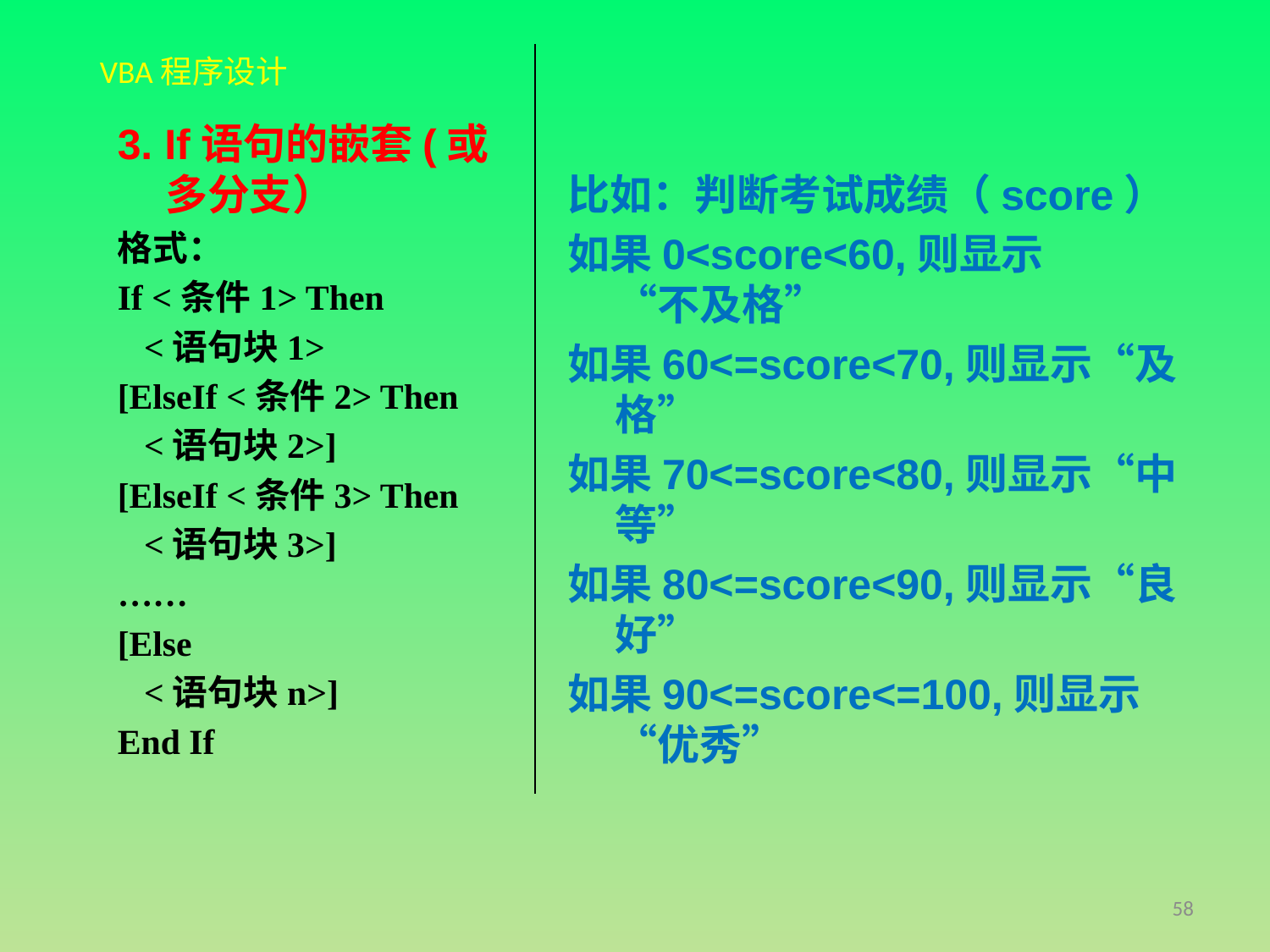

3. If语句的嵌套(或多分支）
格式：
If <条件1> Then
   <语句块1>
[ElseIf <条件2> Then
   <语句块2>]
[ElseIf <条件3> Then
   <语句块3>]
……
[Else
   <语句块n>]
End If
比如：判断考试成绩（score）
如果0<score<60,则显示
“不及格”
如果60<=score<70,则显示“及格”
如果70<=score<80,则显示“中等”
如果80<=score<90,则显示“良好”
如果90<=score<=100,则显示“优秀”
58